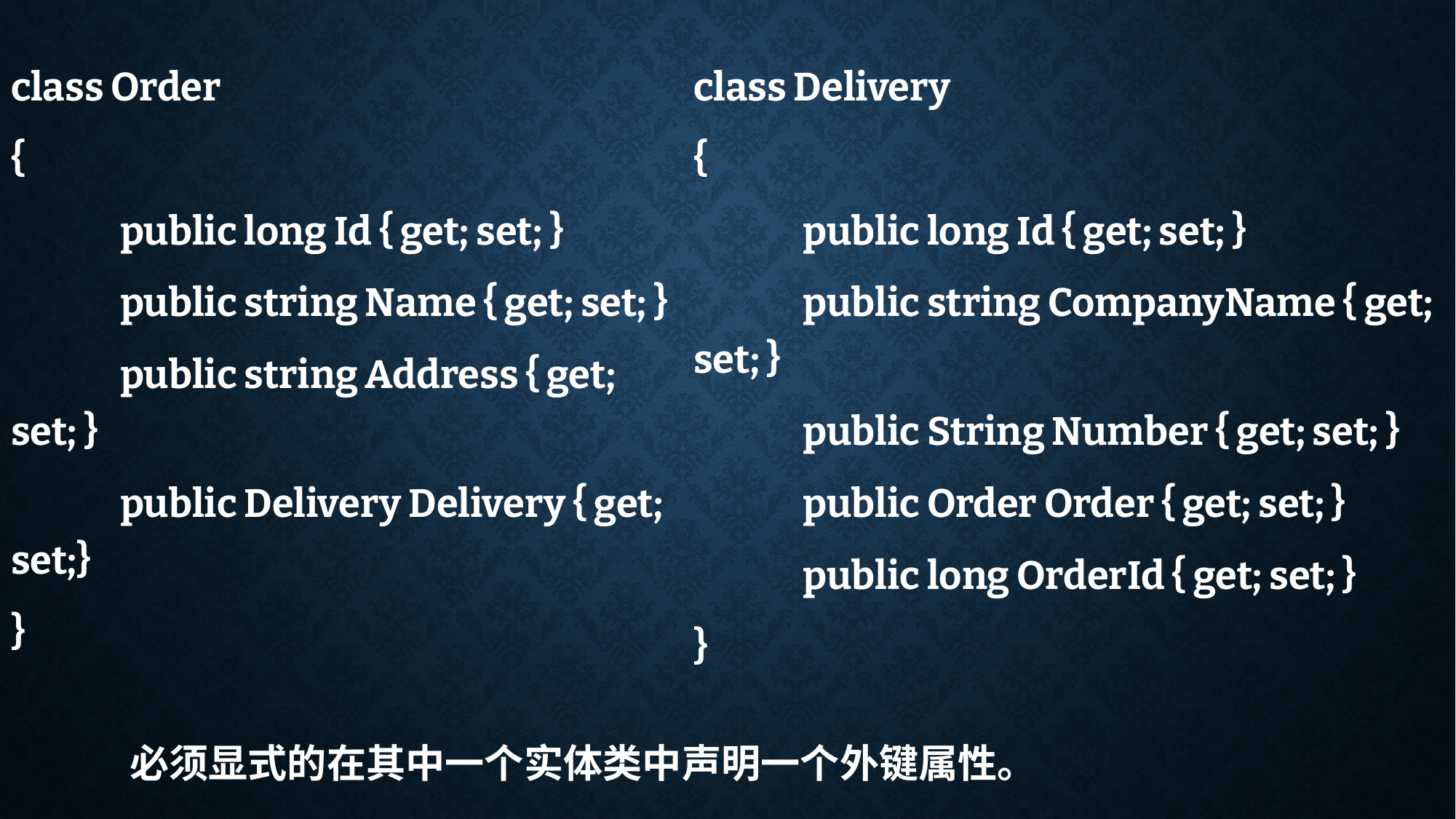

class Order
{
	public long Id { get; set; }
	public string Name { get; set; }
	public string Address { get; set; }
	public Delivery Delivery { get; set;}
}
class Delivery
{
	public long Id { get; set; }
	public string CompanyName { get; set; }
	public String Number { get; set; }
	public Order Order { get; set; }
	public long OrderId { get; set; }
}
必须显式的在其中一个实体类中声明一个外键属性。